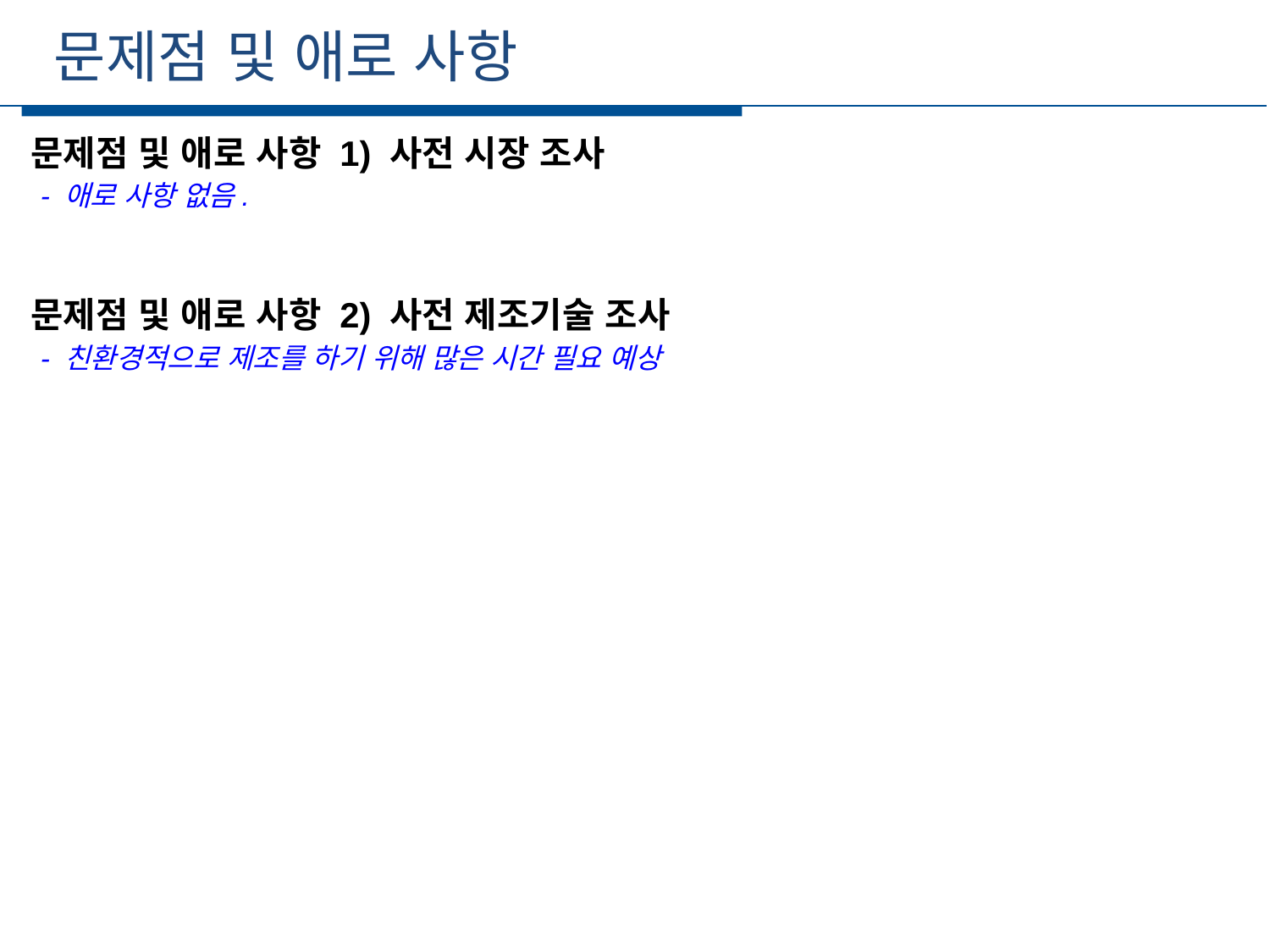

문제점 및 애로 사항
세부일정

문제점 및 애로 사항 1) 사전 시장 조사
 - 애로 사항 없음.

문제점 및 애로 사항 2) 사전 제조기술 조사
 - 친환경적으로 제조를 하기 위해 많은 시간 필요 예상